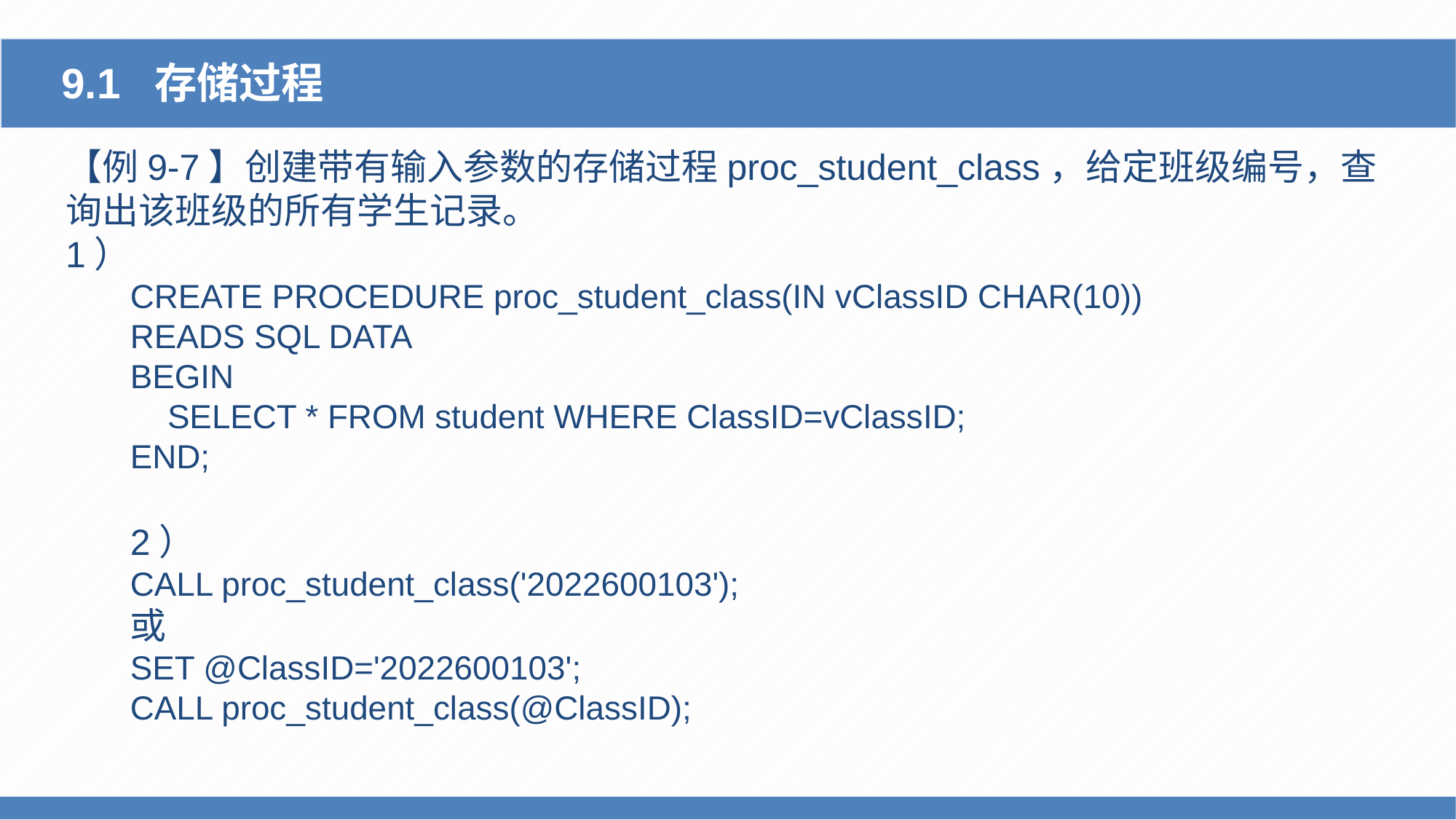

9.1  存储过程
【例9-7】创建带有输入参数的存储过程proc_student_class，给定班级编号，查询出该班级的所有学生记录。
1）
CREATE PROCEDURE proc_student_class(IN vClassID CHAR(10))
READS SQL DATA
BEGIN
    SELECT * FROM student WHERE ClassID=vClassID;
END;

2）
CALL proc_student_class('2022600103');
或
SET @ClassID='2022600103';
CALL proc_student_class(@ClassID);